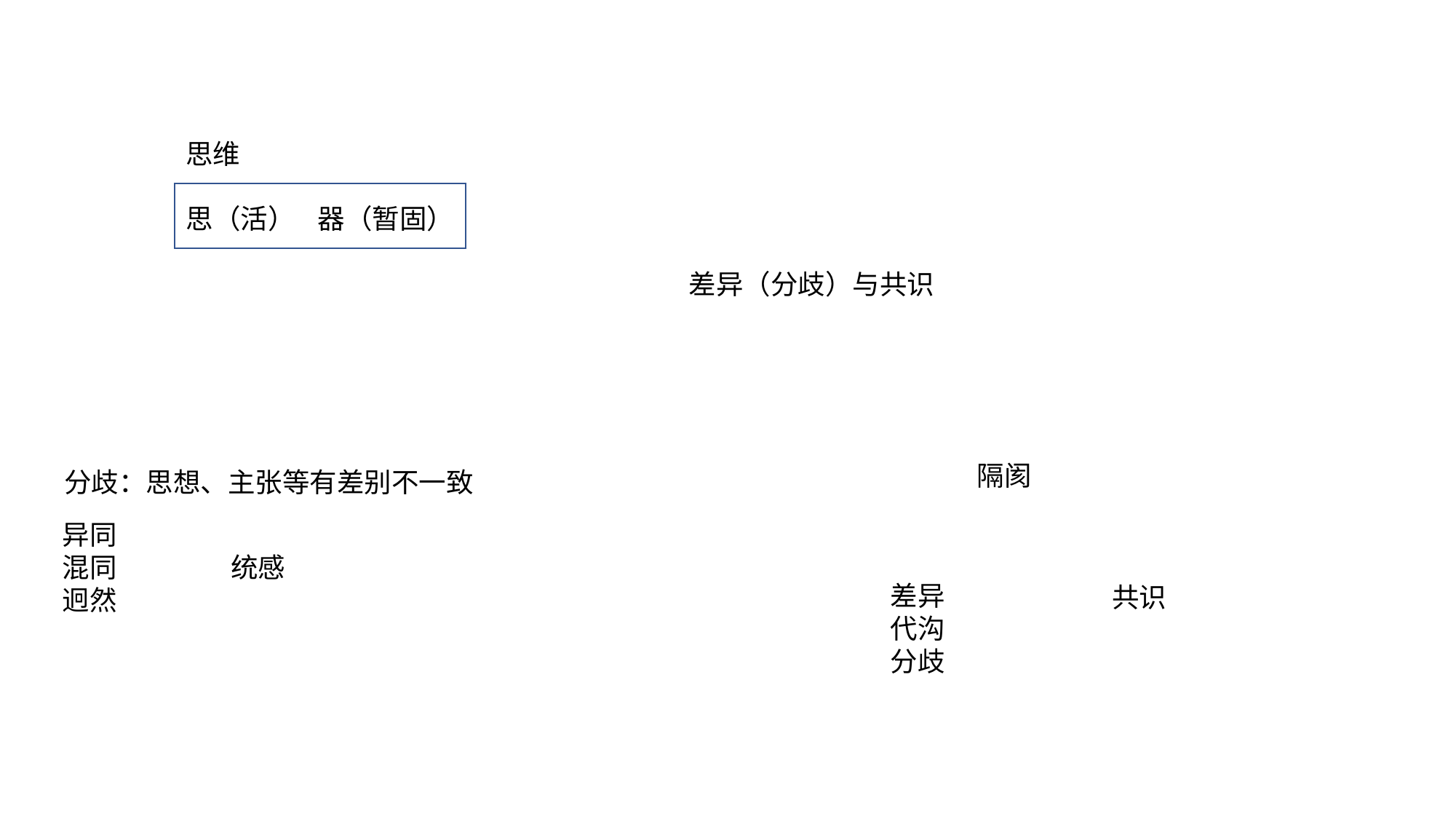

思维

思（活）
器（暂固）
差异（分歧）与共识
隔阂
分歧：思想、主张等有差别不一致
异同
混同
迥然
统感
差异
代沟
分歧
共识